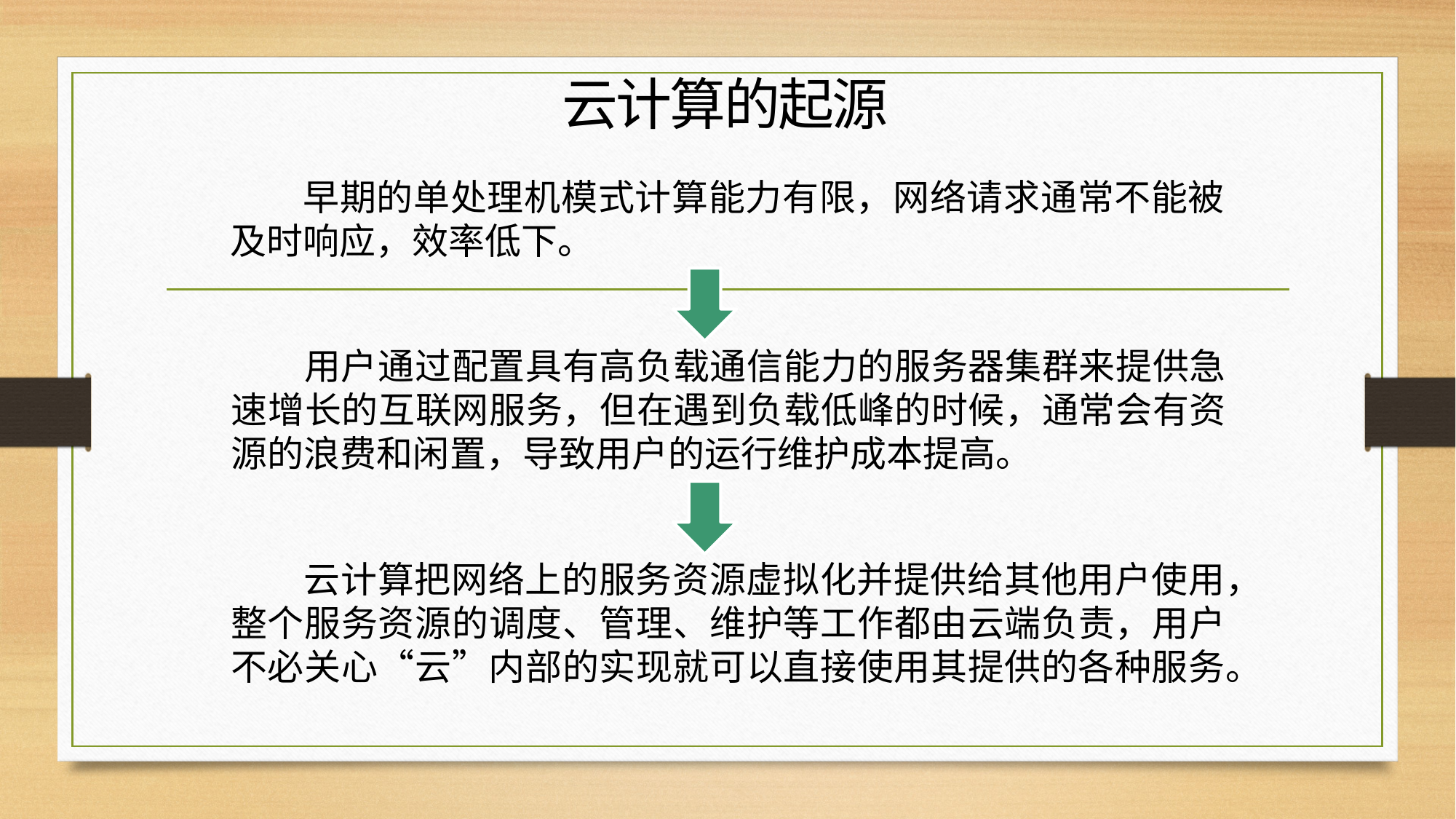

云计算的起源
早期的单处理机模式计算能力有限，网络请求通常不能被及时响应，效率低下。

用户通过配置具有高负载通信能力的服务器集群来提供急速增长的互联网服务，但在遇到负载低峰的时候，通常会有资源的浪费和闲置，导致用户的运行维护成本提高。

云计算把网络上的服务资源虚拟化并提供给其他用户使用，整个服务资源的调度、管理、维护等工作都由云端负责，用户不必关心“云”内部的实现就可以直接使用其提供的各种服务。